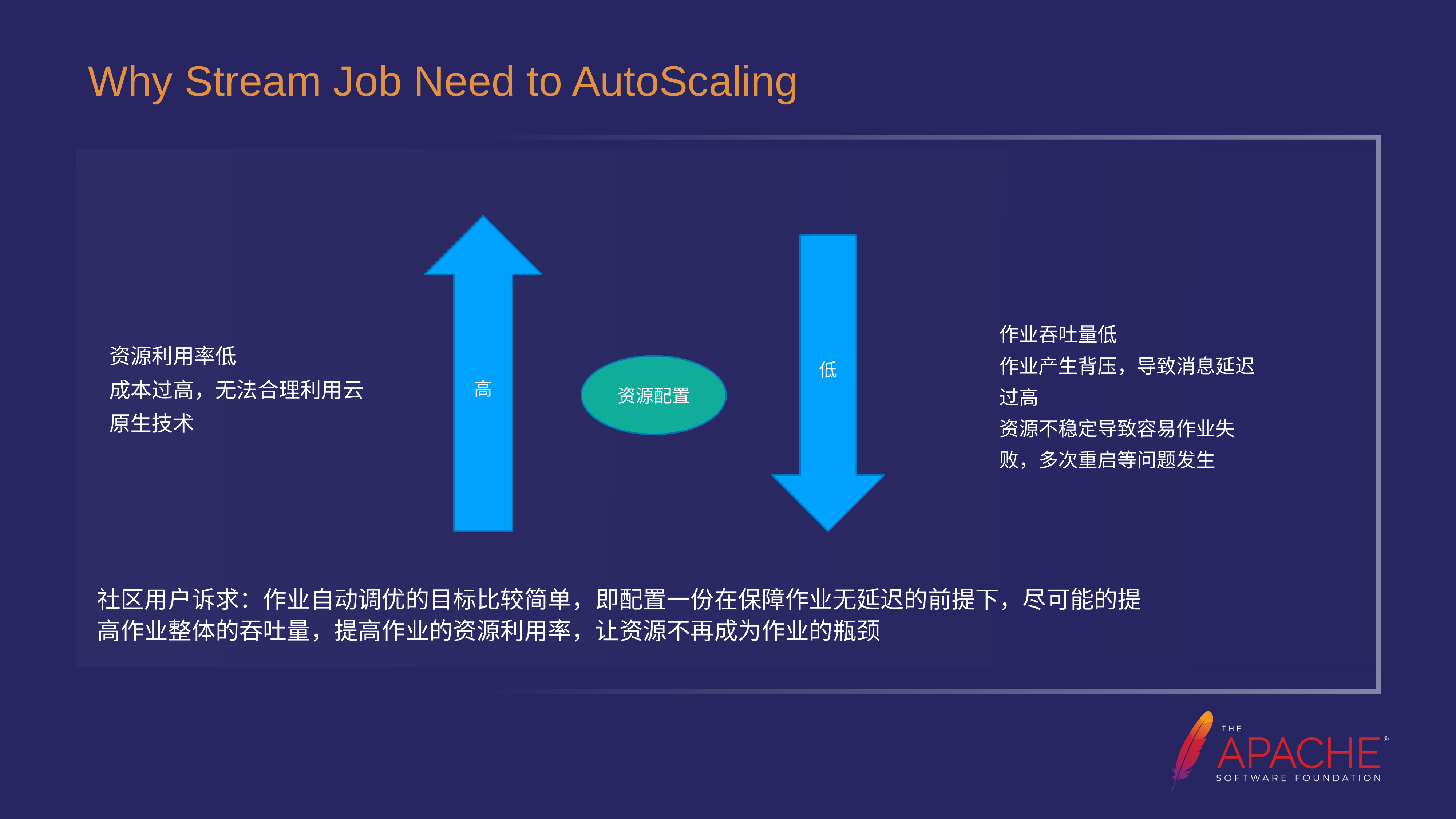

Why Stream Job Need to AutoScaling
高
低
作业吞吐量低
作业产生背压，导致消息延迟过高
资源不稳定导致容易作业失败，多次重启等问题发生
资源利用率低
成本过高，无法合理利用云原生技术
资源配置
社区用户诉求：作业自动调优的目标比较简单，即配置一份在保障作业无延迟的前提下，尽可能的提高作业整体的吞吐量，提高作业的资源利用率，让资源不再成为作业的瓶颈